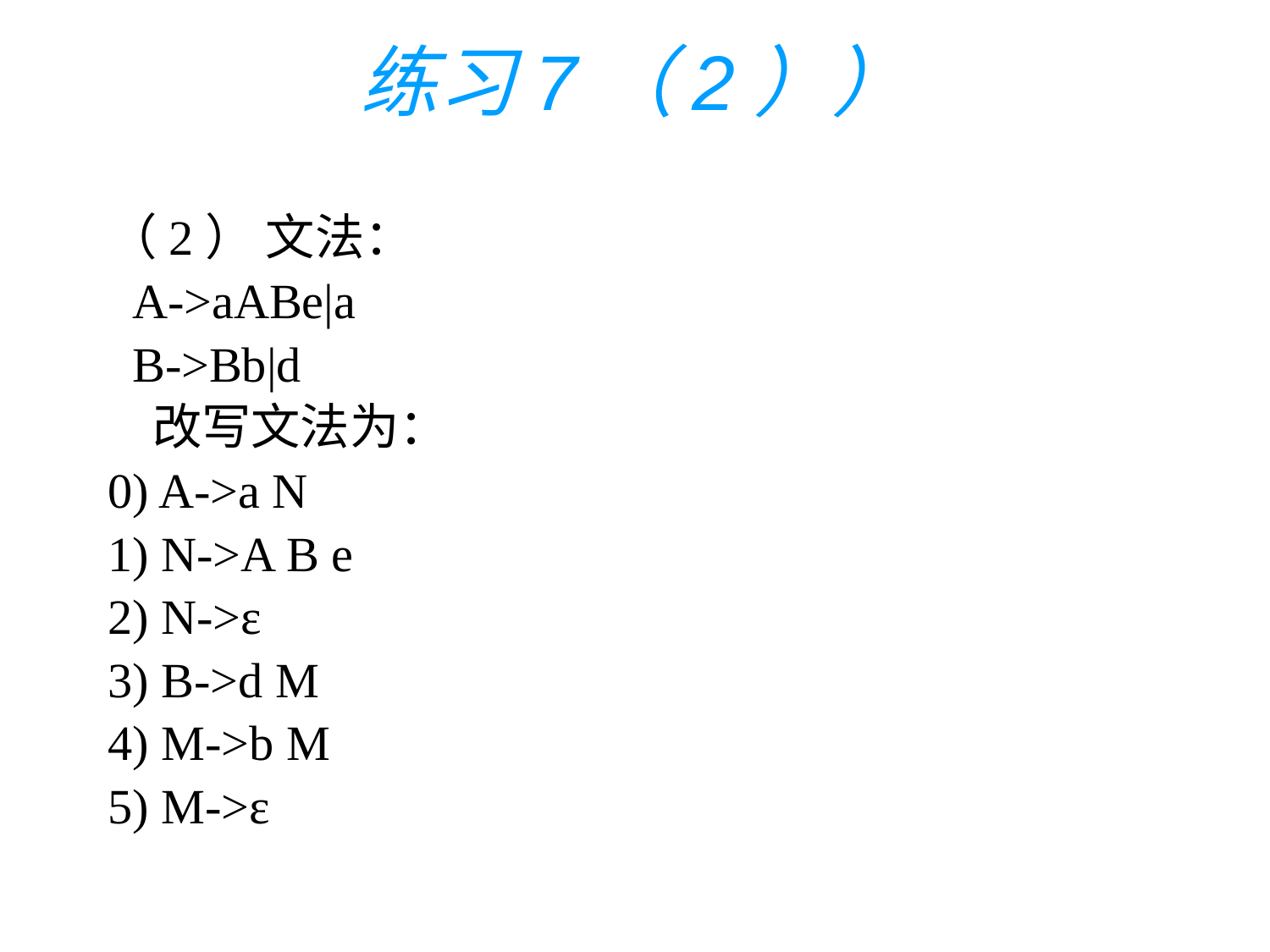

# 练习7（2））

（2） 文法：
  A->aABe|a
  B->Bb|d
   改写文法为：
0) A->a N
1) N->A B e
2) N->ε
3) B->d M
4) M->b M
5) M->ε